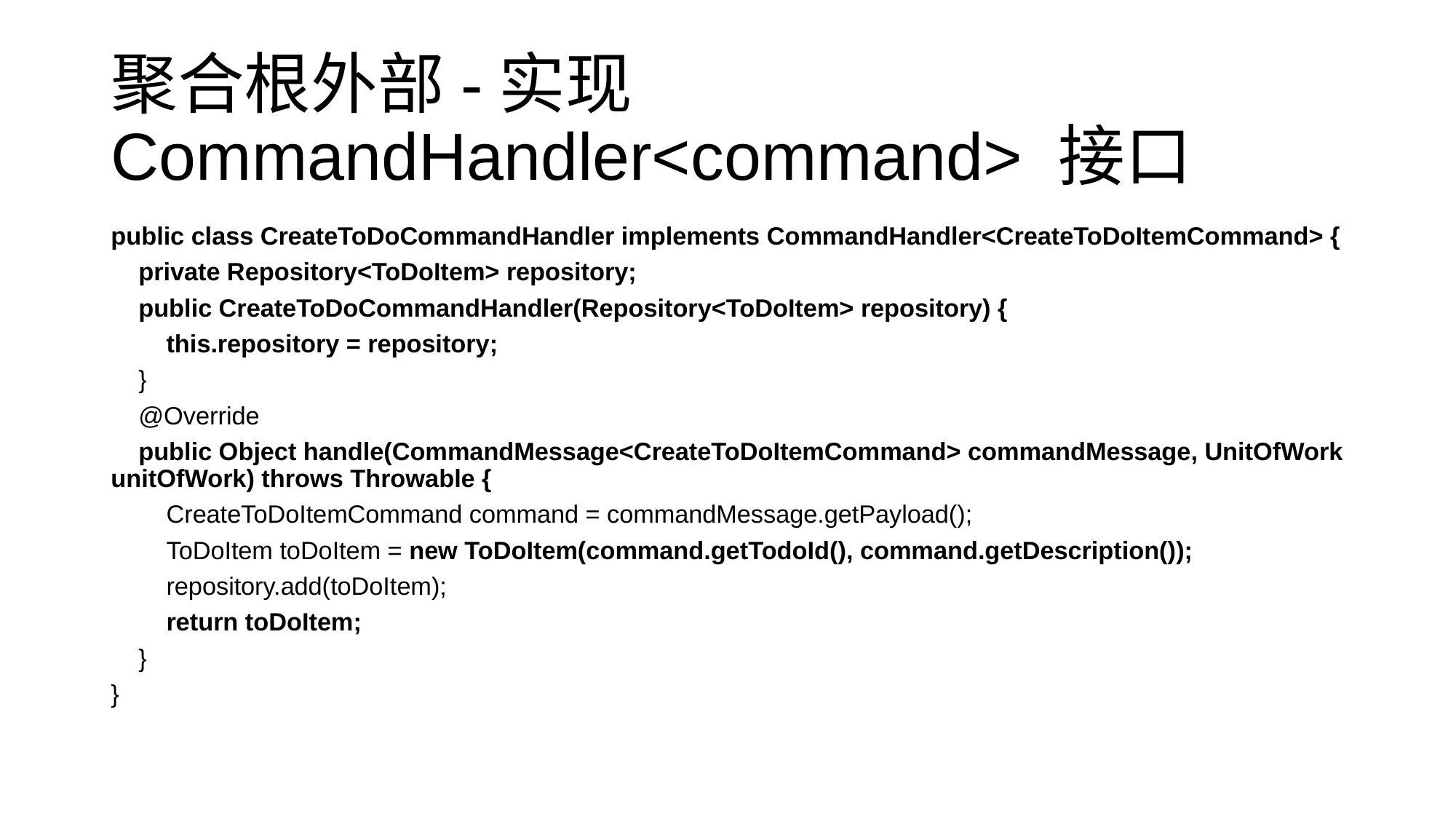

# 聚合根外部-实现CommandHandler<command> 接口
public class CreateToDoCommandHandler implements CommandHandler<CreateToDoItemCommand> {
    private Repository<ToDoItem> repository;
    public CreateToDoCommandHandler(Repository<ToDoItem> repository) {
        this.repository = repository;
    }
    @Override
    public Object handle(CommandMessage<CreateToDoItemCommand> commandMessage, UnitOfWork unitOfWork) throws Throwable {
        CreateToDoItemCommand command = commandMessage.getPayload();
        ToDoItem toDoItem = new ToDoItem(command.getTodoId(), command.getDescription());
        repository.add(toDoItem);
        return toDoItem;
    }
}